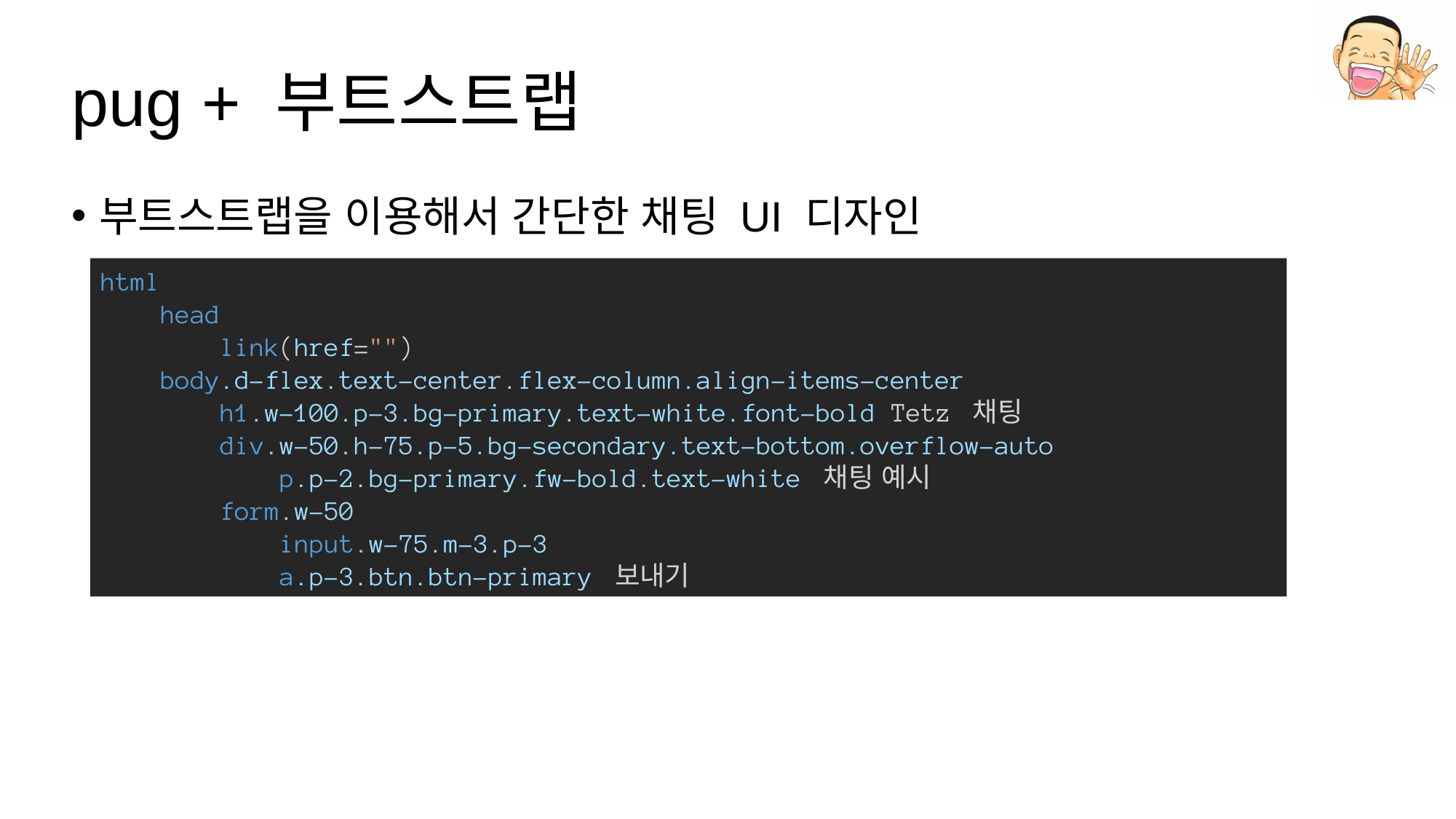

# pug + 부트스트랩
부트스트랩을 이용해서 간단한 채팅 UI 디자인
html
    head
        link(href="")
    body.d-flex.text-center.flex-column.align-items-center
        h1.w-100.p-3.bg-primary.text-white.font-bold Tetz 채팅
        div.w-50.h-75.p-5.bg-secondary.text-bottom.overflow-auto
            p.p-2.bg-primary.fw-bold.text-white 채팅 예시
        form.w-50
            input.w-75.m-3.p-3
            a.p-3.btn.btn-primary 보내기